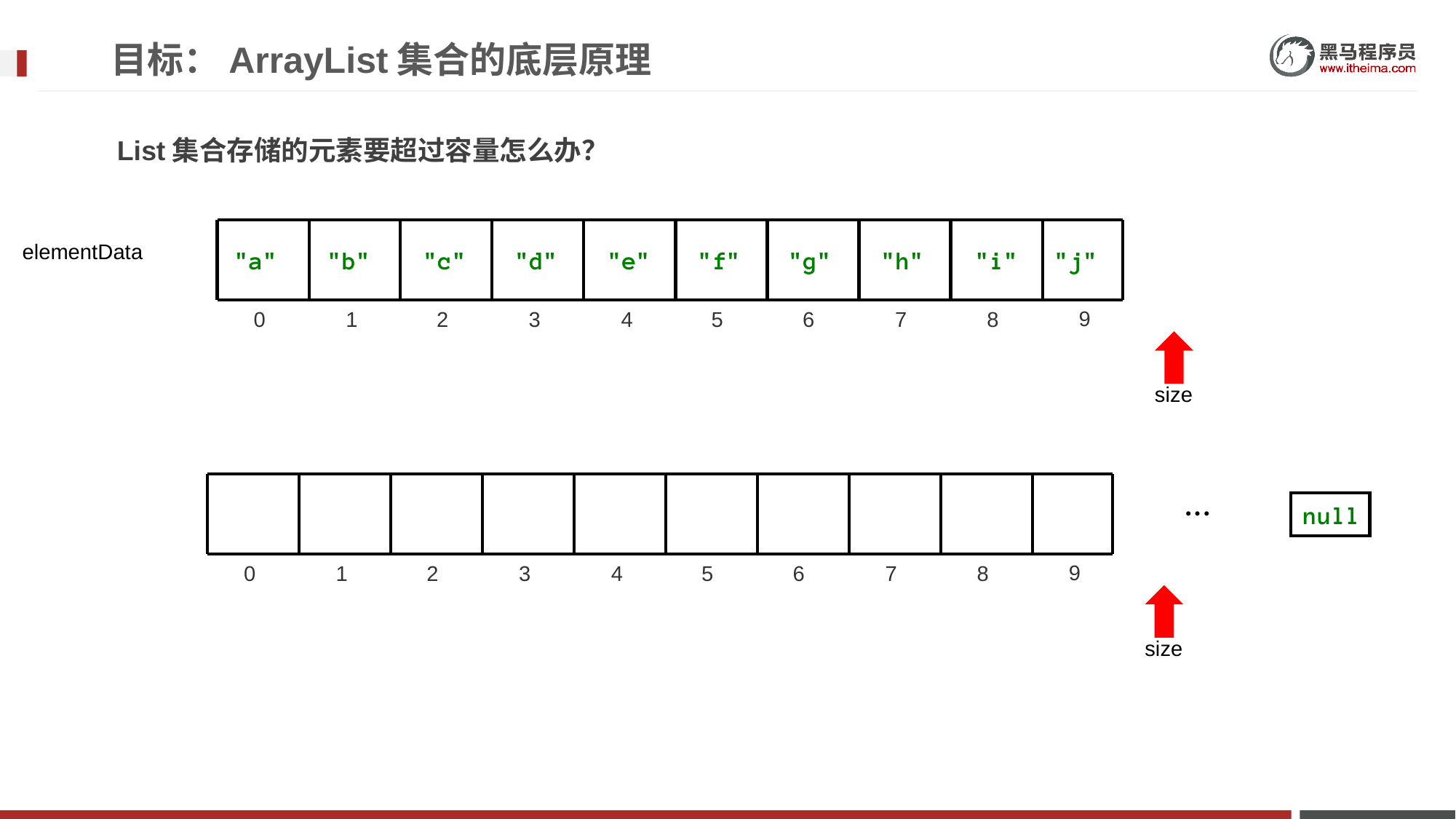

目标：ArrayList集合的底层原理
List集合存储的元素要超过容量怎么办？
elementData
"h"
"i"
"j"
"a"
"b"
"c"
"d"
"e"
"f"
"g"
9
2
3
4
6
8
0
1
5
7

size
…

null
9
2
3
4
6
8
0
1
5
7

size